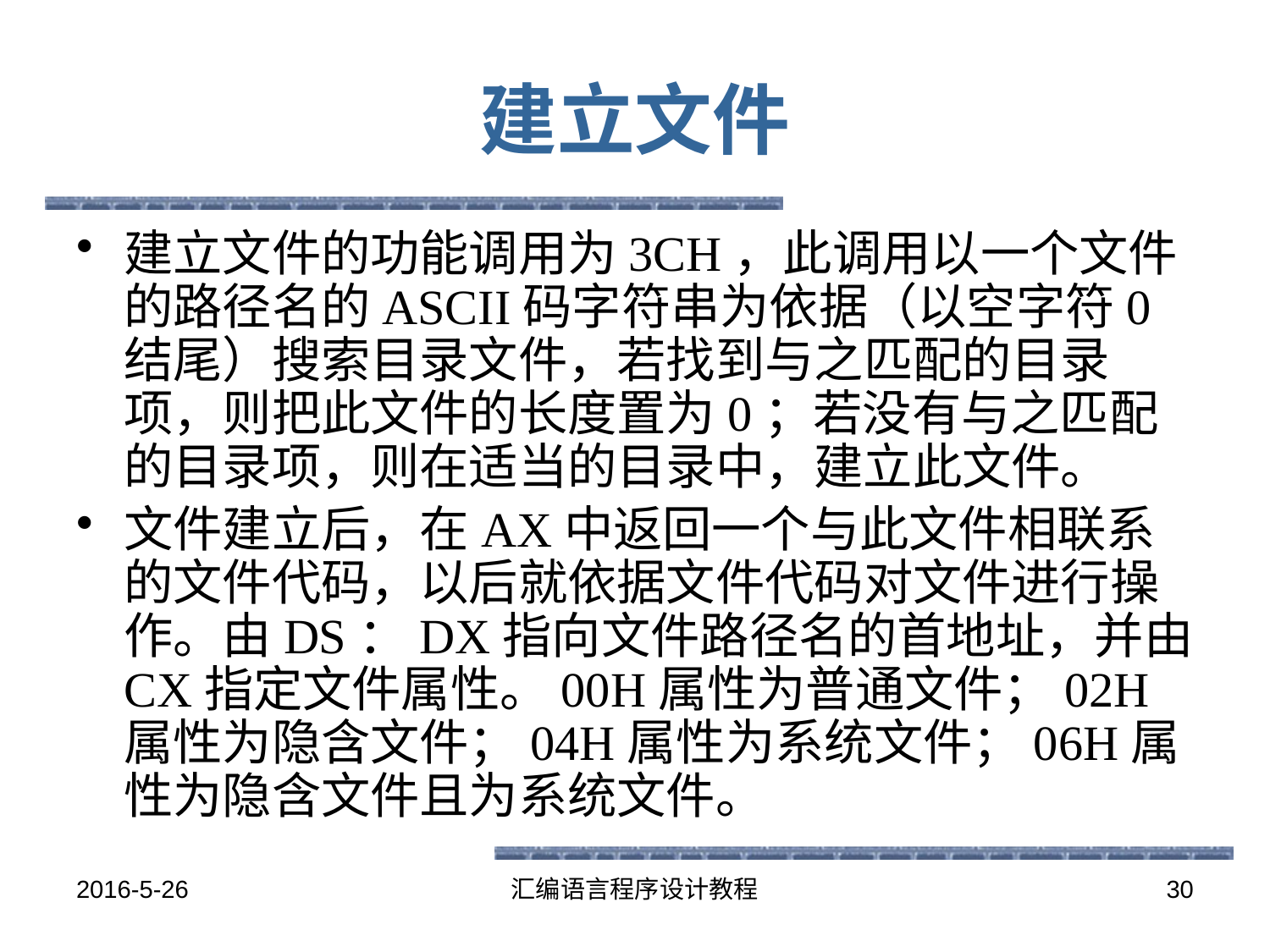

# 建立文件
建立文件的功能调用为3CH，此调用以一个文件的路径名的ASCII码字符串为依据（以空字符0结尾）搜索目录文件，若找到与之匹配的目录项，则把此文件的长度置为0；若没有与之匹配的目录项，则在适当的目录中，建立此文件。
文件建立后，在AX中返回一个与此文件相联系的文件代码，以后就依据文件代码对文件进行操作。由DS：DX指向文件路径名的首地址，并由CX指定文件属性。00H属性为普通文件；02H属性为隐含文件；04H属性为系统文件；06H属性为隐含文件且为系统文件。
2016-5-26
汇编语言程序设计教程
30